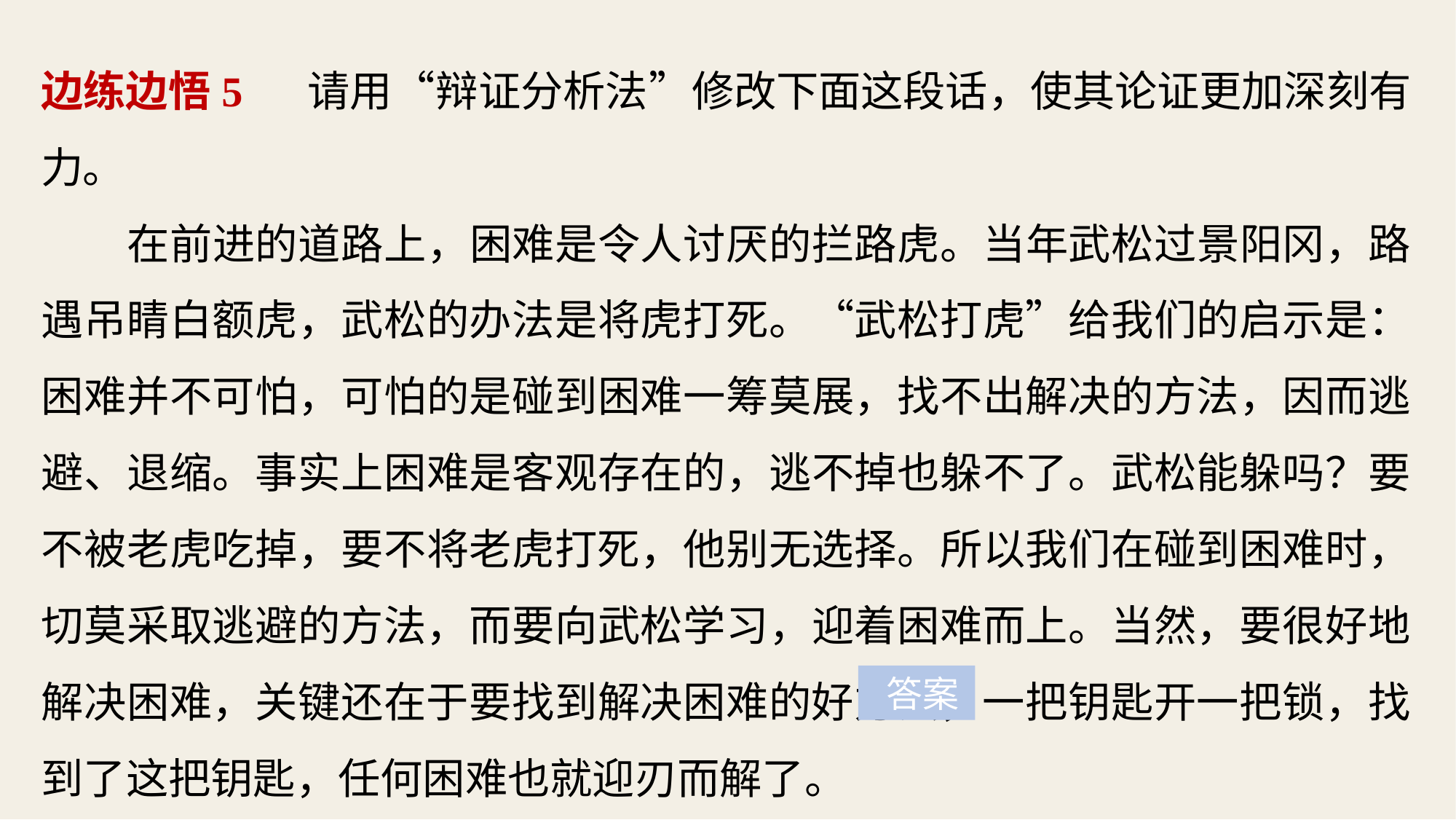

边练边悟5 　请用“辩证分析法”修改下面这段话，使其论证更加深刻有力。
在前进的道路上，困难是令人讨厌的拦路虎。当年武松过景阳冈，路遇吊睛白额虎，武松的办法是将虎打死。“武松打虎”给我们的启示是：困难并不可怕，可怕的是碰到困难一筹莫展，找不出解决的方法，因而逃避、退缩。事实上困难是客观存在的，逃不掉也躲不了。武松能躲吗？要不被老虎吃掉，要不将老虎打死，他别无选择。所以我们在碰到困难时，切莫采取逃避的方法，而要向武松学习，迎着困难而上。当然，要很好地解决困难，关键还在于要找到解决困难的好方法，一把钥匙开一把锁，找到了这把钥匙，任何困难也就迎刃而解了。
 答案